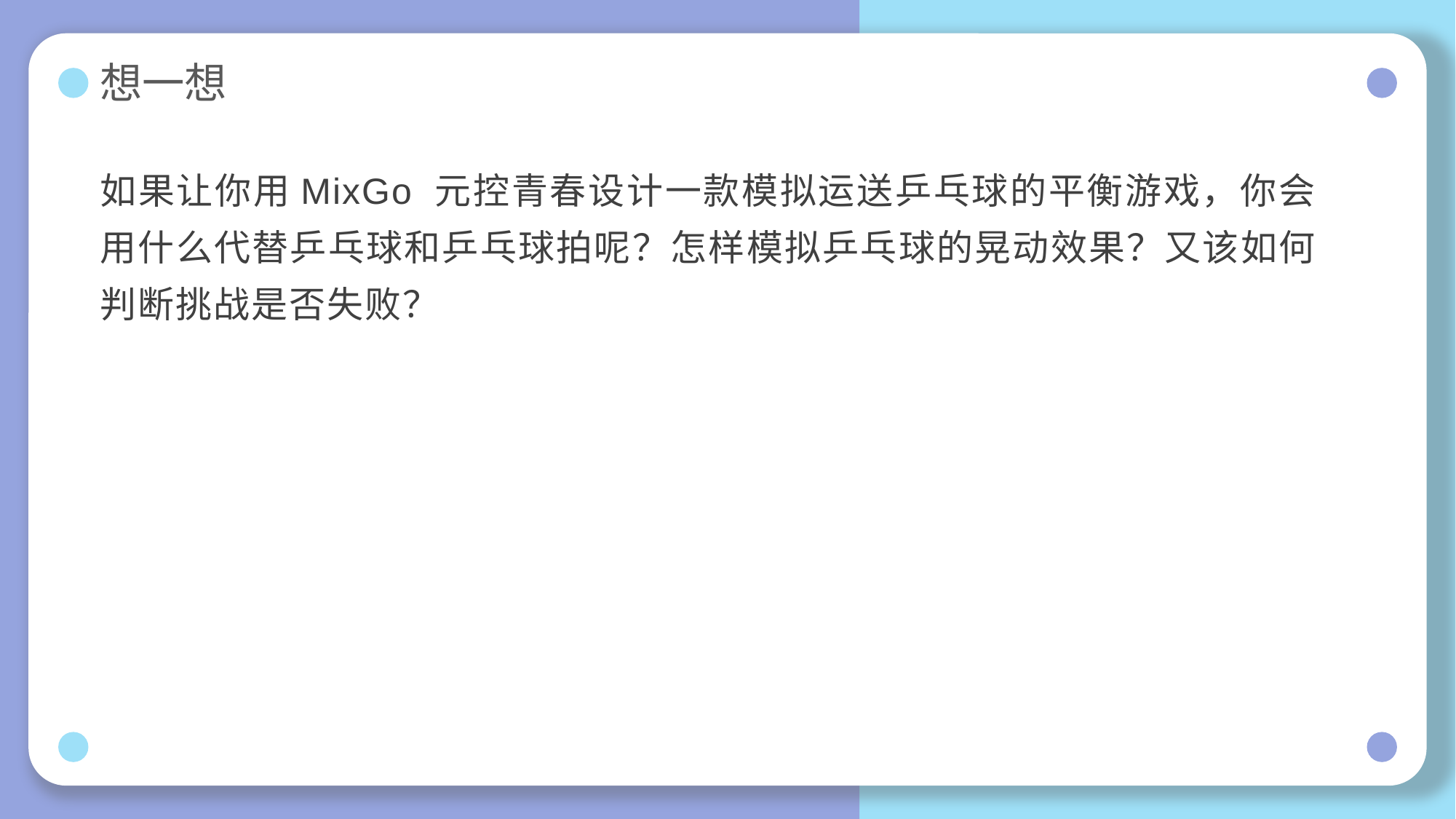

# 想一想
如果让你用MixGo 元控青春设计一款模拟运送乒乓球的平衡游戏，你会用什么代替乒乓球和乒乓球拍呢？怎样模拟乒乓球的晃动效果？又该如何判断挑战是否失败？